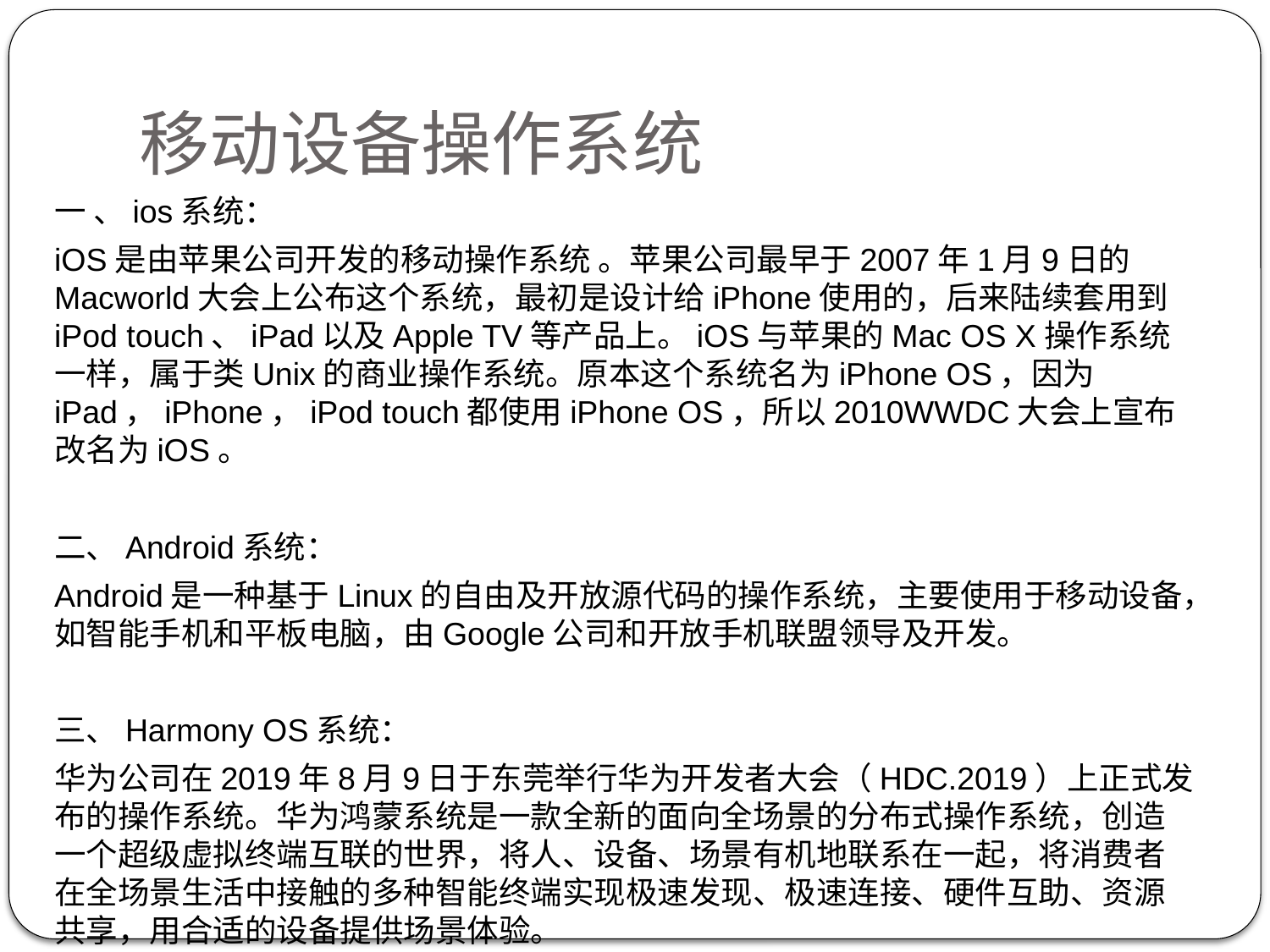

# 移动设备操作系统
一 、ios系统：
iOS是由苹果公司开发的移动操作系统 。苹果公司最早于2007年1月9日的Macworld大会上公布这个系统，最初是设计给iPhone使用的，后来陆续套用到iPod touch、iPad以及Apple TV等产品上。iOS与苹果的Mac OS X操作系统一样，属于类Unix的商业操作系统。原本这个系统名为iPhone OS，因为iPad，iPhone，iPod touch都使用iPhone OS，所以2010WWDC大会上宣布改名为iOS。

二、Android系统：
Android是一种基于Linux的自由及开放源代码的操作系统，主要使用于移动设备，如智能手机和平板电脑，由Google公司和开放手机联盟领导及开发。

三、Harmony OS系统：
华为公司在2019年8月9日于东莞举行华为开发者大会（HDC.2019）上正式发布的操作系统。华为鸿蒙系统是一款全新的面向全场景的分布式操作系统，创造一个超级虚拟终端互联的世界，将人、设备、场景有机地联系在一起，将消费者在全场景生活中接触的多种智能终端实现极速发现、极速连接、硬件互助、资源共享，用合适的设备提供场景体验。